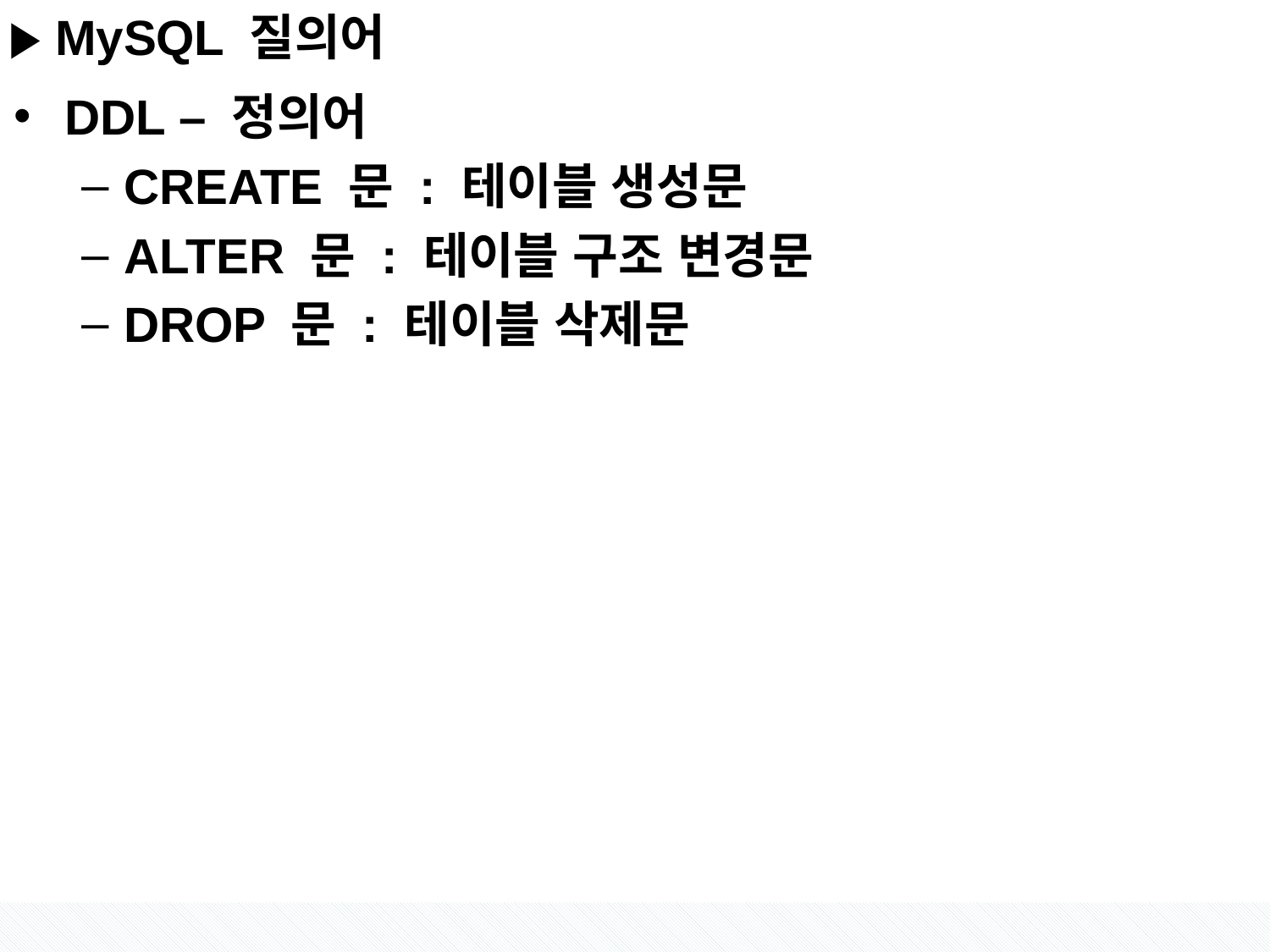

#
▶ MySQL 질의어
DDL – 정의어
CREATE 문 : 테이블 생성문
ALTER 문 : 테이블 구조 변경문
DROP 문 : 테이블 삭제문